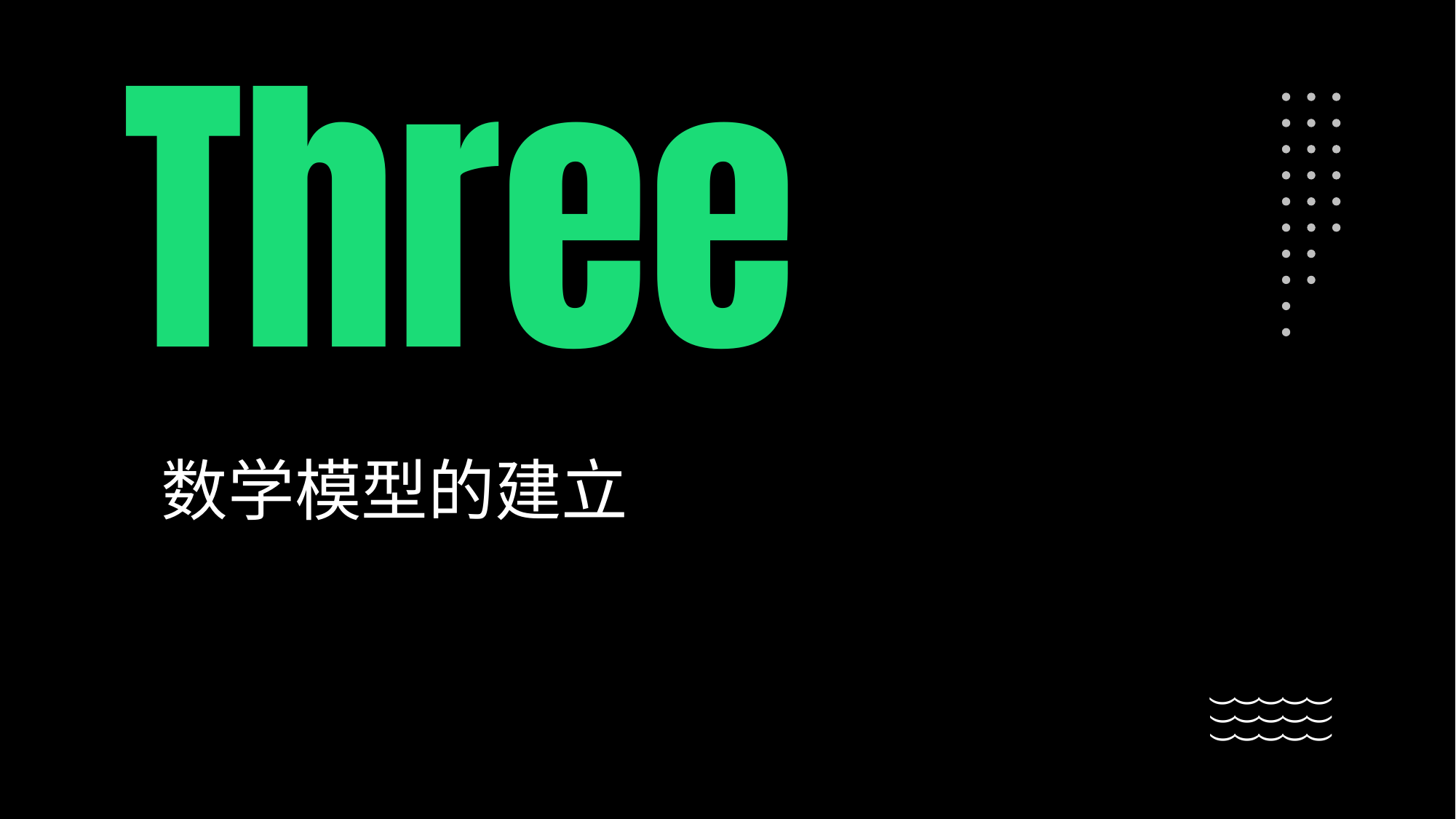

Three

数学模型的建立
(
(
(
(
(
(
(
(
(
(
(
(
(
(
(